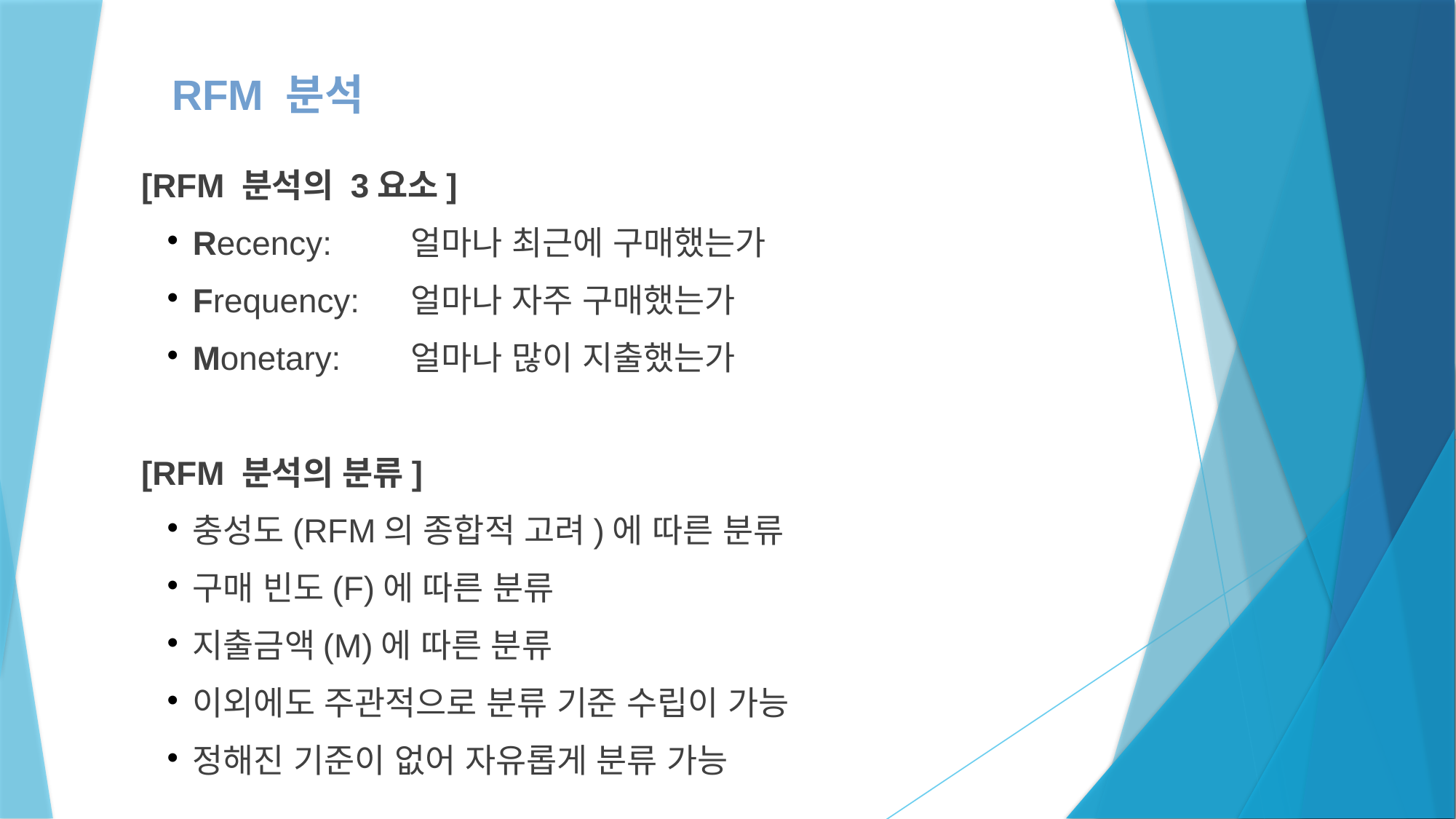

RFM 분석
[RFM 분석의 3요소]
Recency:	얼마나 최근에 구매했는가
Frequency:	얼마나 자주 구매했는가
Monetary:	얼마나 많이 지출했는가

[RFM 분석의 분류]
충성도(RFM의 종합적 고려)에 따른 분류
구매 빈도(F)에 따른 분류
지출금액(M)에 따른 분류
이외에도 주관적으로 분류 기준 수립이 가능
정해진 기준이 없어 자유롭게 분류 가능